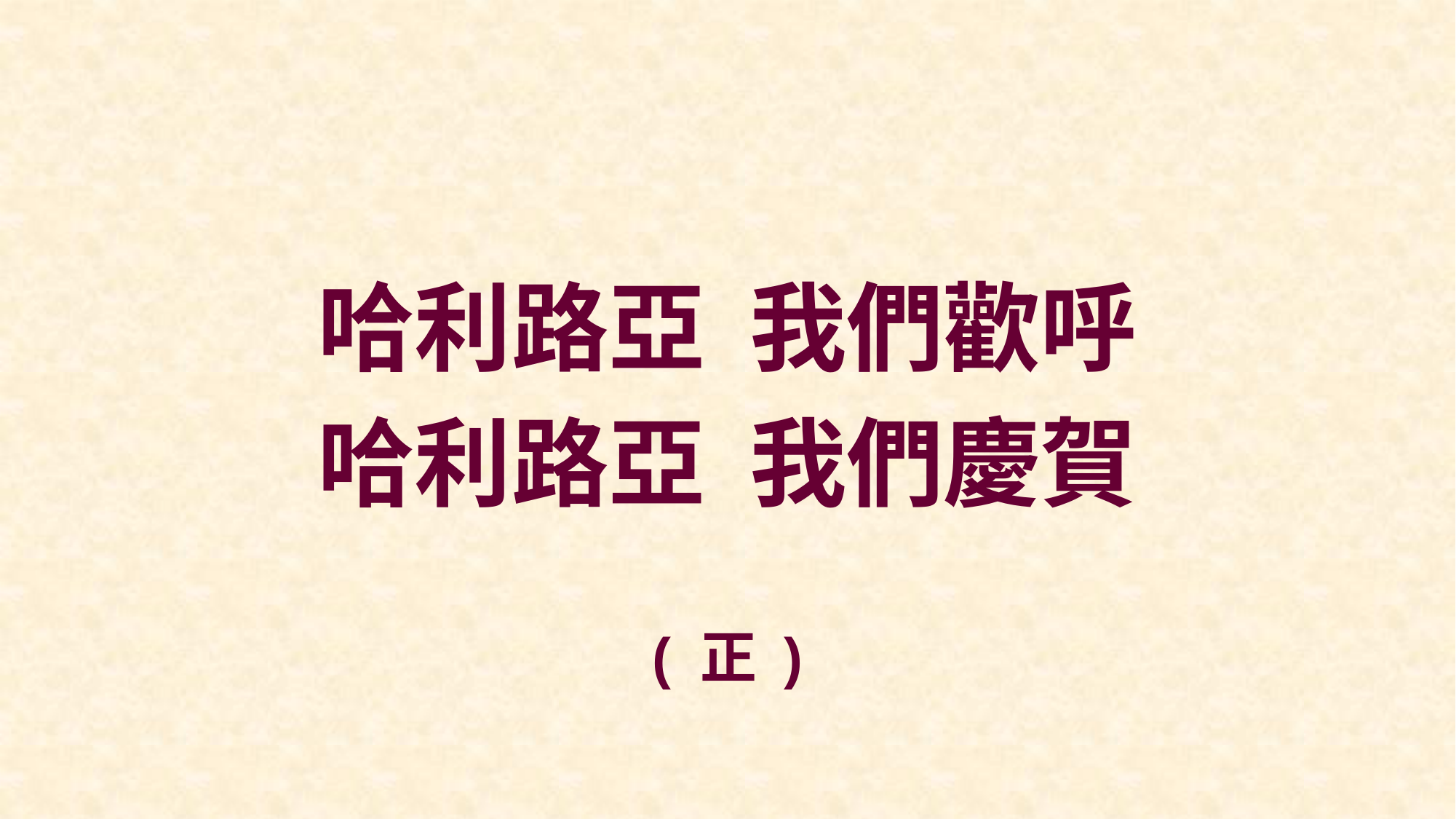

哈利路亞  我們歡呼
哈利路亞  我們慶賀
( 正 )